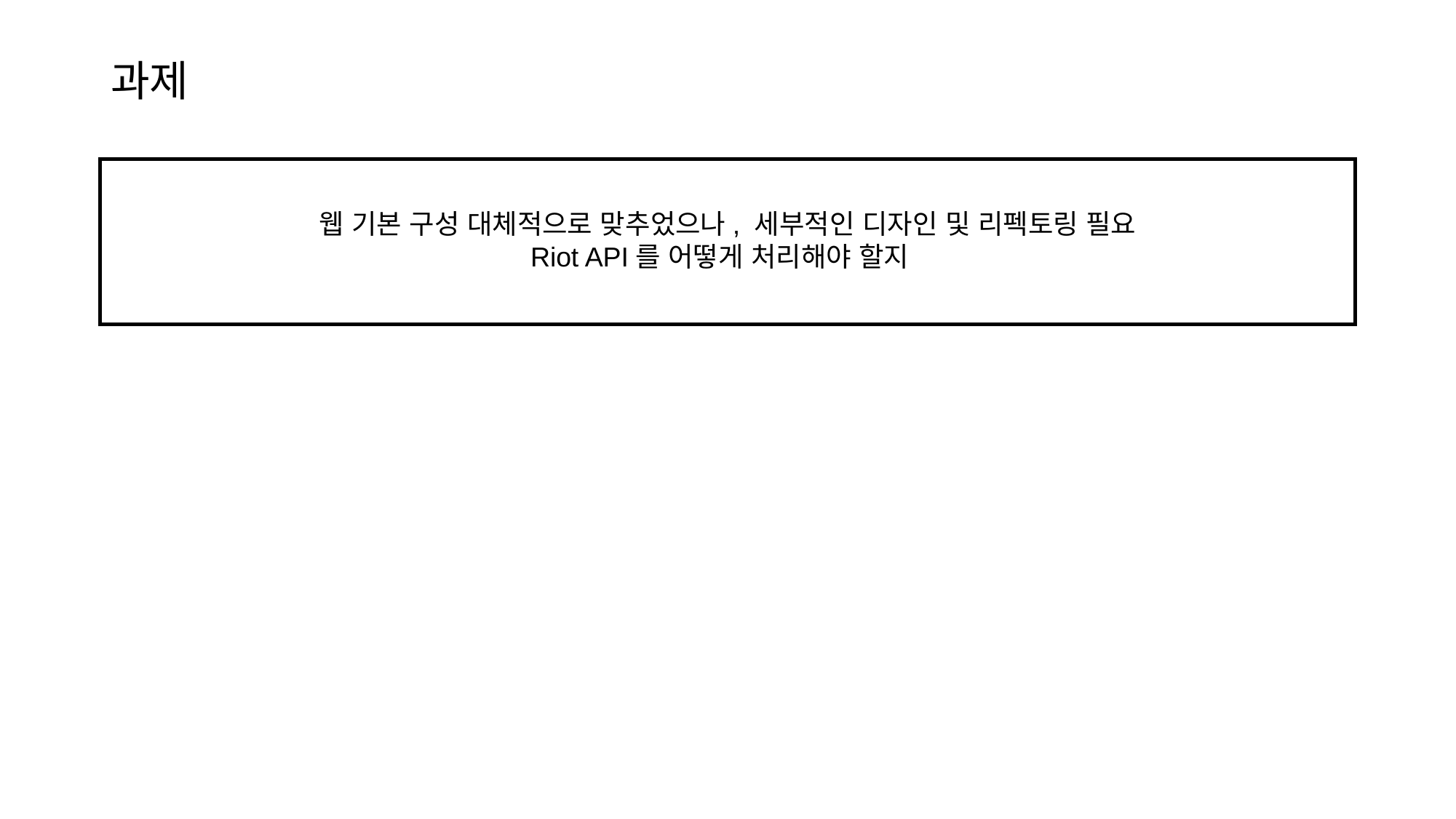

# 과제
웹 기본 구성 대체적으로 맞추었으나, 세부적인 디자인 및 리펙토링 필요
Riot API를 어떻게 처리해야 할지